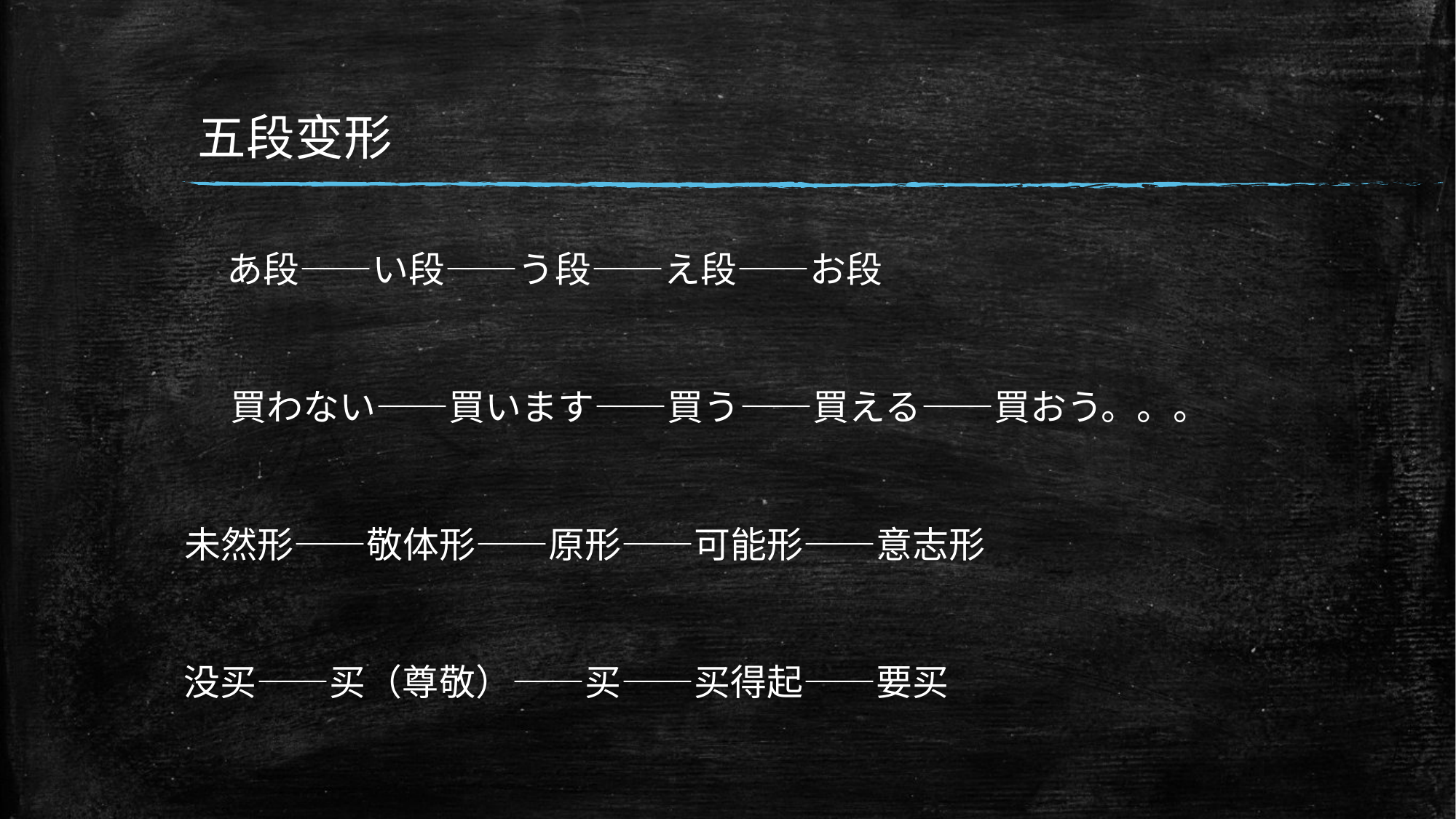

五段变形
あ段——い段——う段——え段——お段
買わない——買います——買う——買える——買おう。。。
未然形——敬体形——原形——可能形——意志形
没买——买（尊敬）——买——买得起——要买